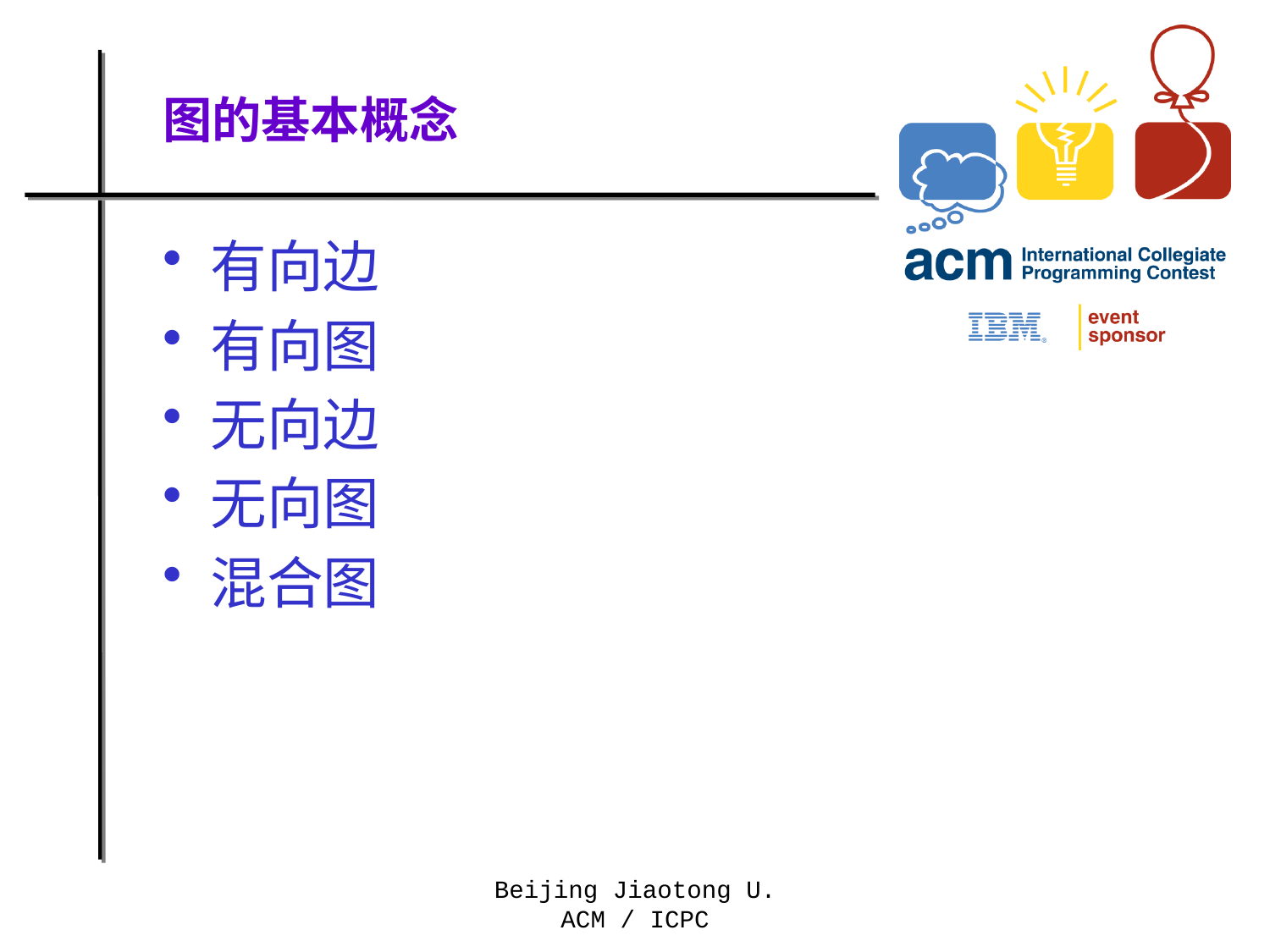

# 图的基本概念
有向边
有向图
无向边
无向图
混合图